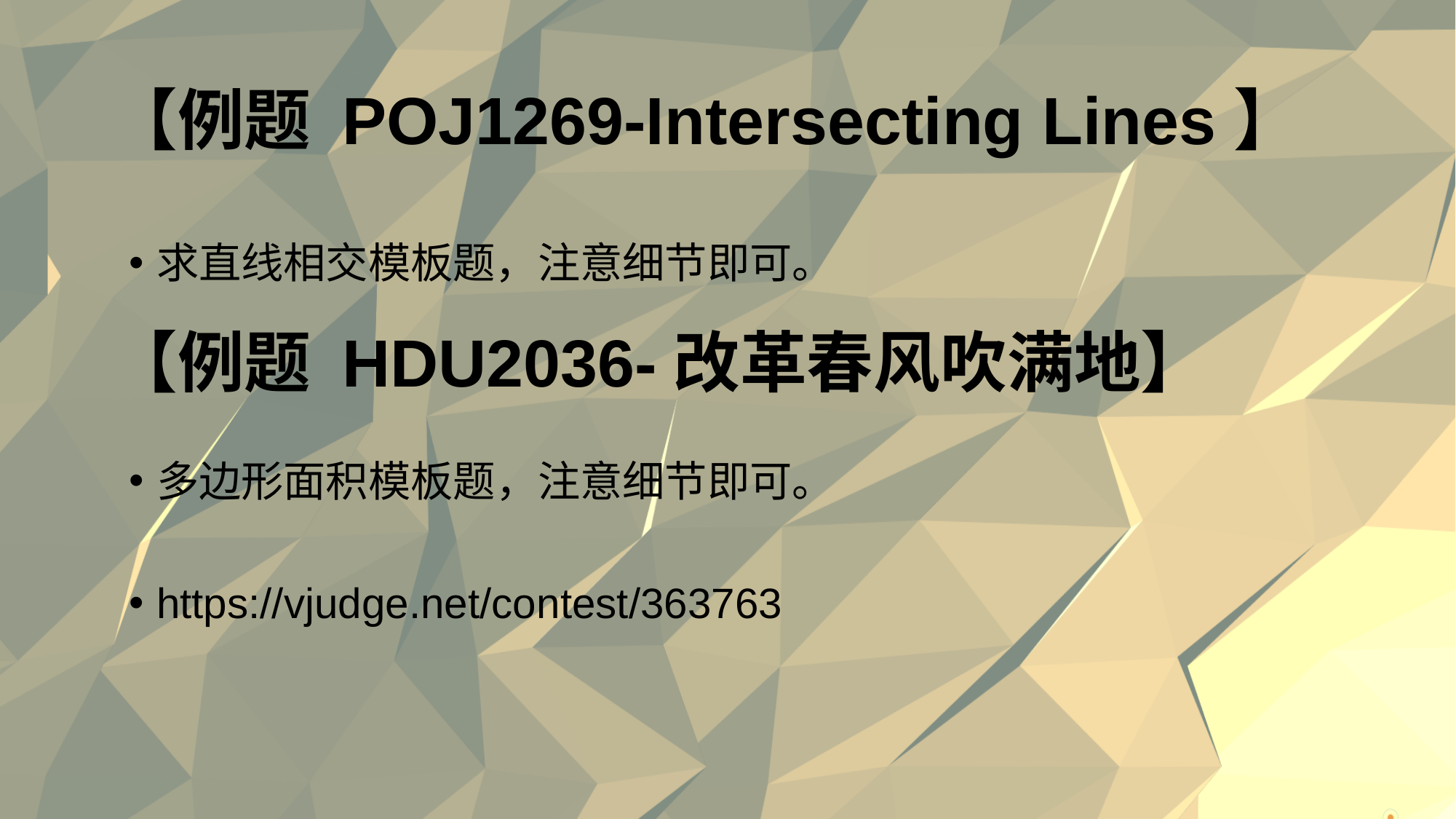

# 【例题 POJ1269-Intersecting Lines】
求直线相交模板题，注意细节即可。
【例题 HDU2036-改革春风吹满地】
多边形面积模板题，注意细节即可。

https://vjudge.net/contest/363763